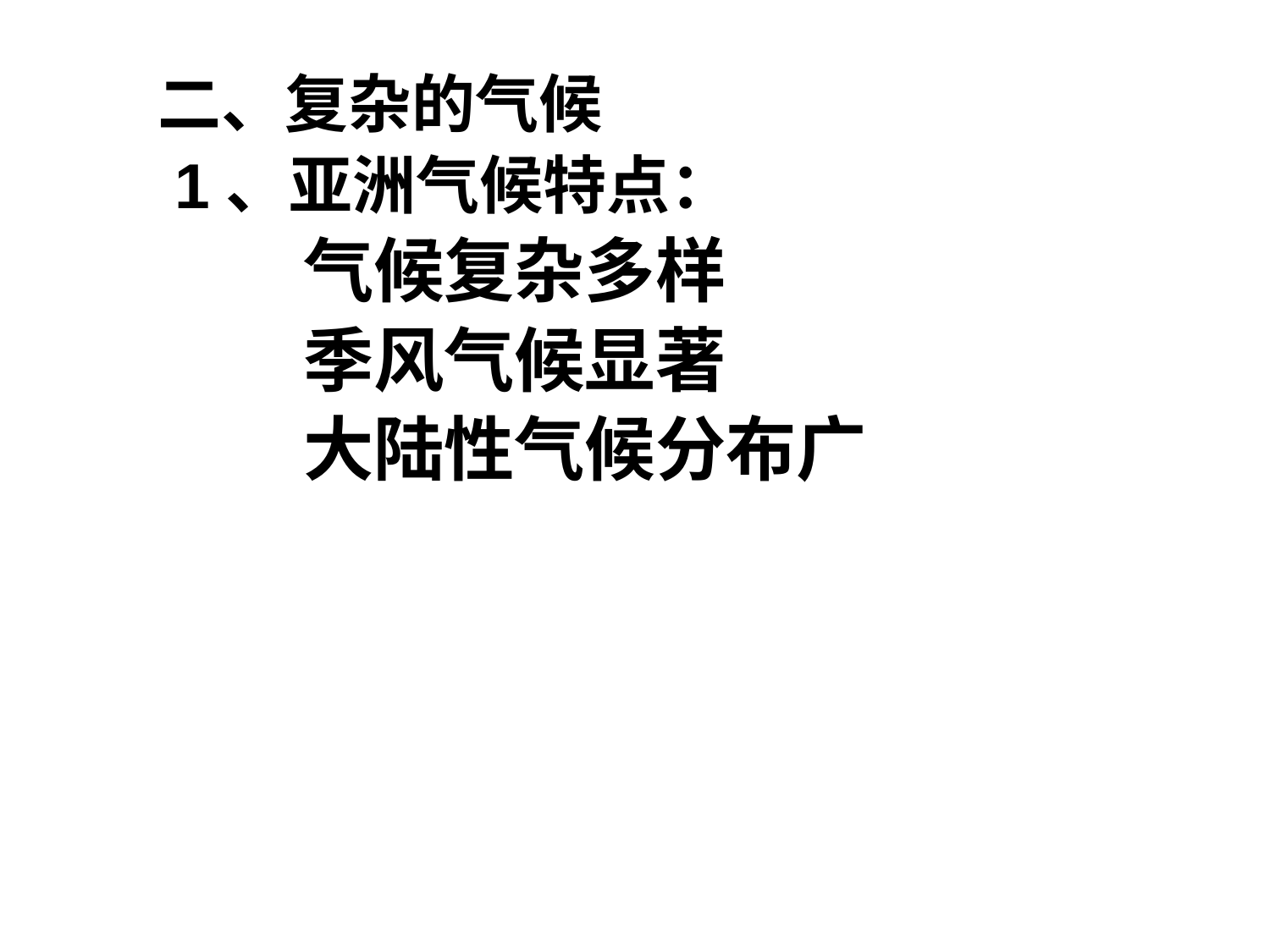

二、复杂的气候
 1、亚洲气候特点：
        气候复杂多样
        季风气候显著
        大陆性气候分布广